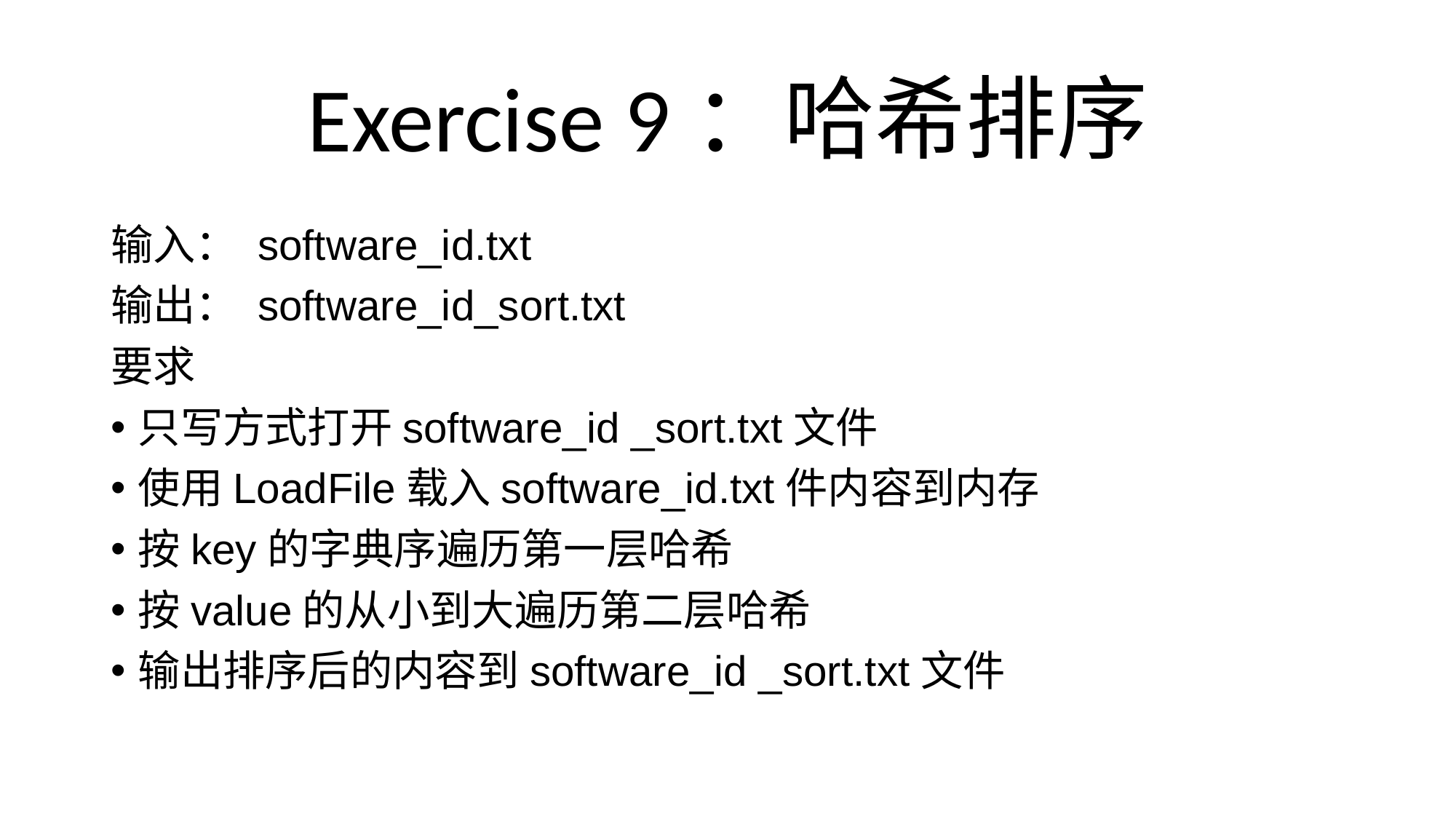

# Exercise 9：哈希排序
输入： software_id.txt
输出： software_id_sort.txt
要求
只写方式打开software_id _sort.txt文件
使用LoadFile载入software_id.txt件内容到内存
按key的字典序遍历第一层哈希
按value的从小到大遍历第二层哈希
输出排序后的内容到software_id _sort.txt文件